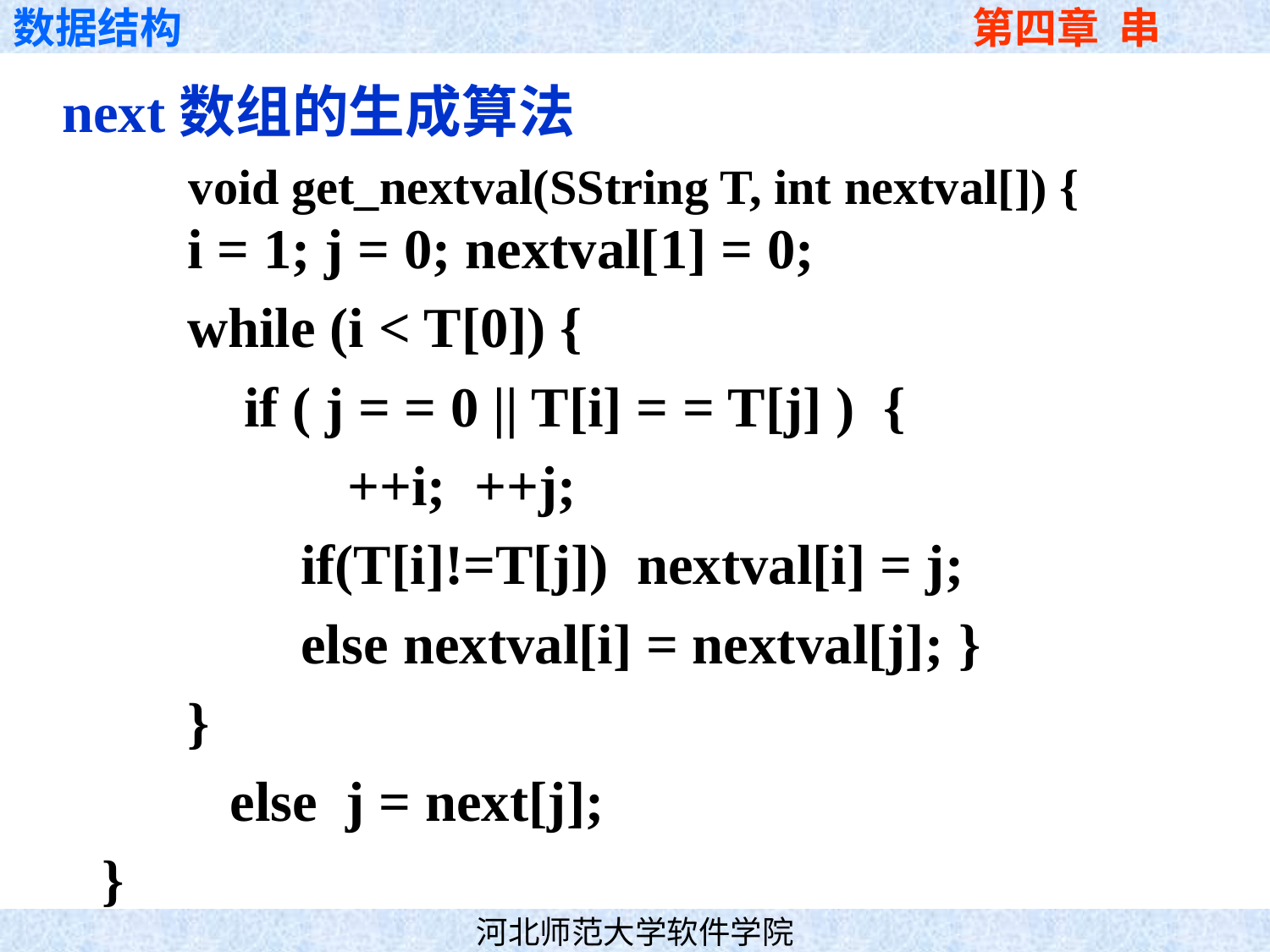

next数组的生成算法
void get_nextval(SString T, int nextval[]) {
      i = 1; j = 0; nextval[1] = 0;
      while (i < T[0]) {
          if ( j = = 0 || T[i] = = T[j] )  {
		     ++i;  ++j;
              if(T[i]!=T[j])  nextval[i] = j;
              else nextval[i] = nextval[j]; }
      }
         else  j = next[j];
}